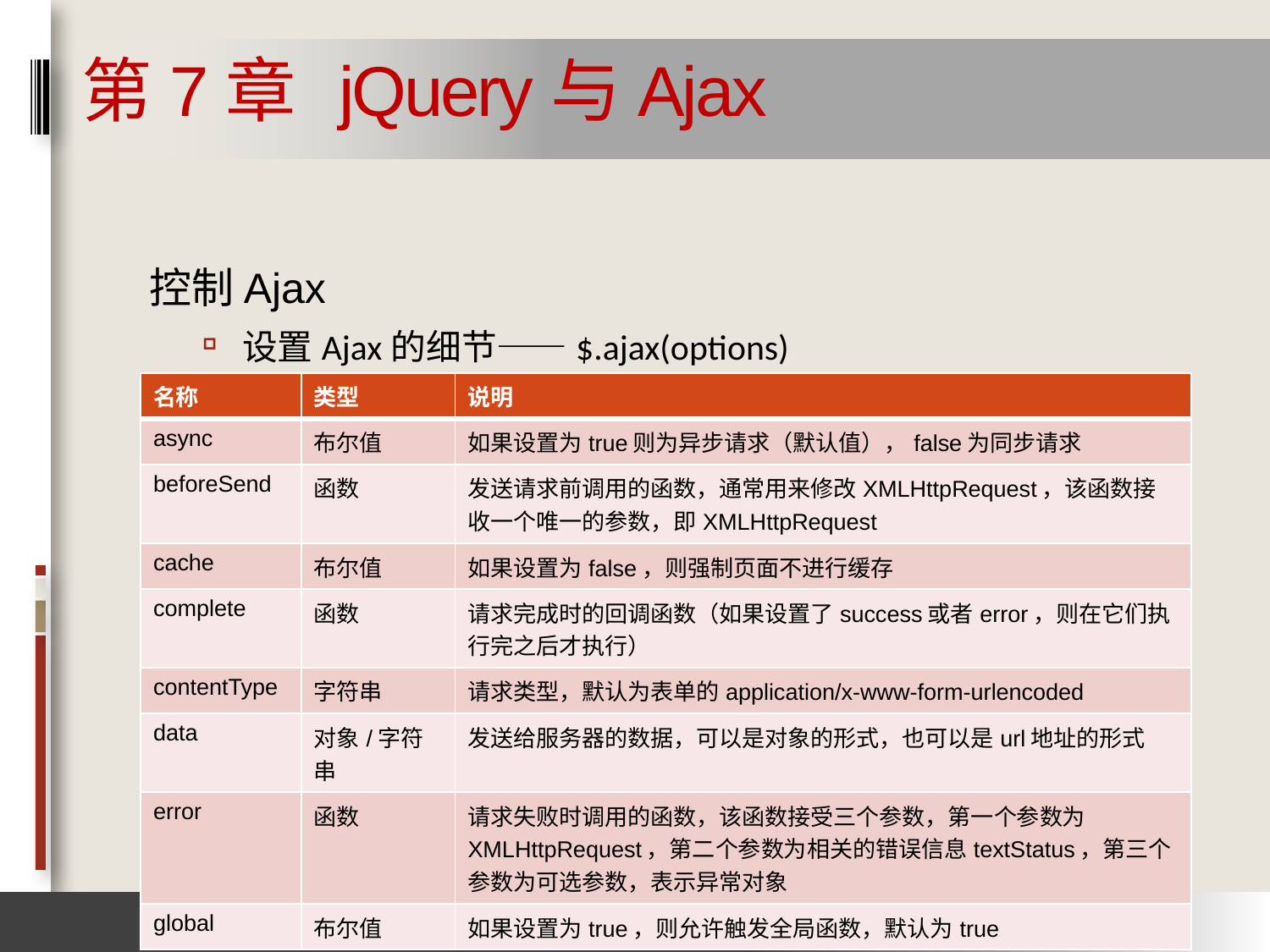

# 第7章  jQuery与Ajax
控制Ajax
设置Ajax的细节——$.ajax(options)

| 名称 | 类型 | 说明 |
| --- | --- | --- |
| async | 布尔值 | 如果设置为true则为异步请求（默认值），false为同步请求 |
| beforeSend | 函数 | 发送请求前调用的函数，通常用来修改XMLHttpRequest，该函数接收一个唯一的参数，即XMLHttpRequest |
| cache | 布尔值 | 如果设置为false，则强制页面不进行缓存 |
| complete | 函数 | 请求完成时的回调函数（如果设置了success或者error，则在它们执行完之后才执行） |
| contentType | 字符串 | 请求类型，默认为表单的application/x-www-form-urlencoded |
| data | 对象/字符串 | 发送给服务器的数据，可以是对象的形式，也可以是url地址的形式 |
| error | 函数 | 请求失败时调用的函数，该函数接受三个参数，第一个参数为XMLHttpRequest，第二个参数为相关的错误信息textStatus，第三个参数为可选参数，表示异常对象 |
| global | 布尔值 | 如果设置为true，则允许触发全局函数，默认为true |